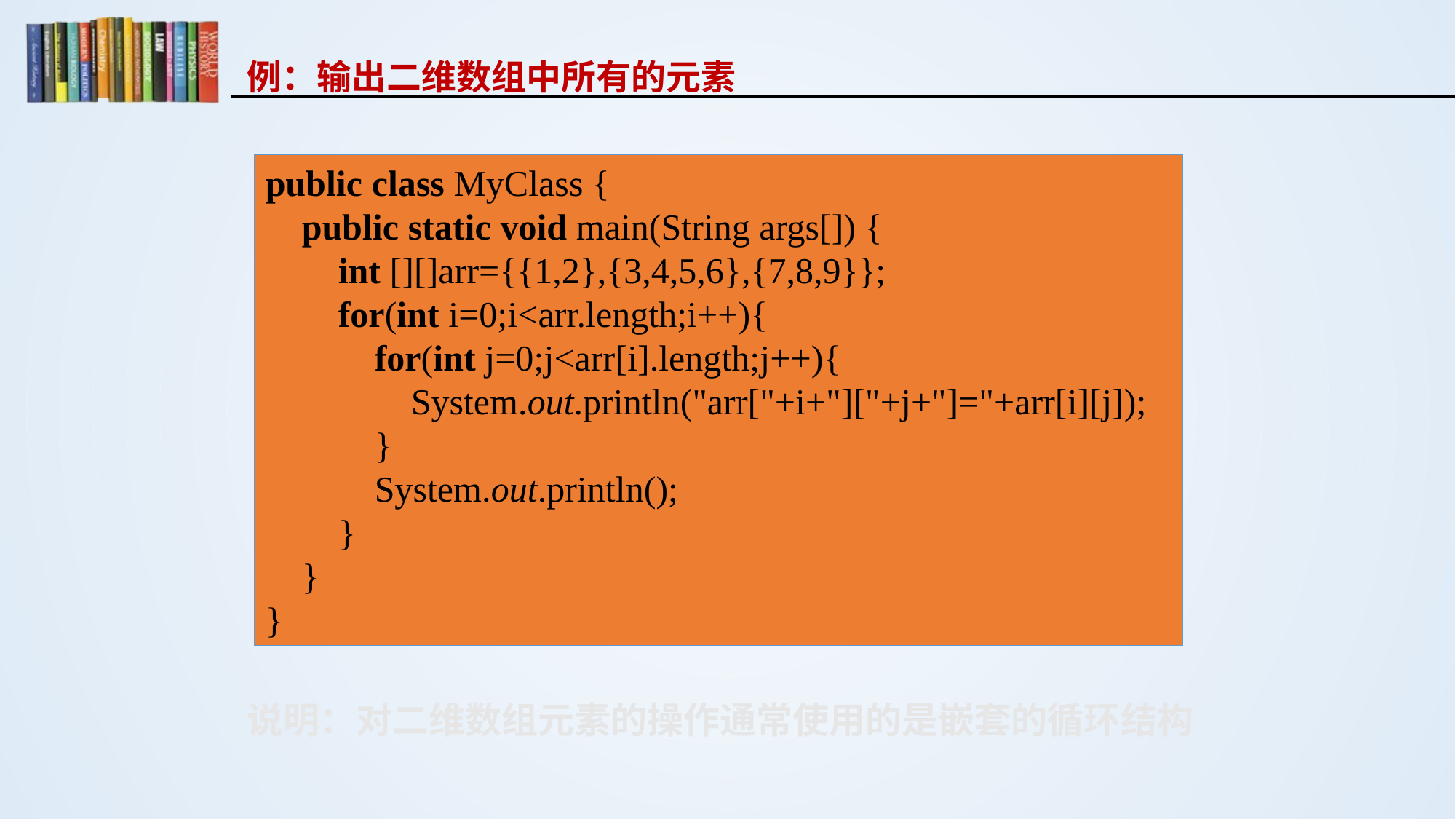

# 例：输出二维数组中所有的元素
public class MyClass {
    public static void main(String args[]) {
        int [][]arr={{1,2},{3,4,5,6},{7,8,9}};
        for(int i=0;i<arr.length;i++){
            for(int j=0;j<arr[i].length;j++){
                System.out.println("arr["+i+"]["+j+"]="+arr[i][j]);
            }
            System.out.println();
        }
    }
}
说明：对二维数组元素的操作通常使用的是嵌套的循环结构